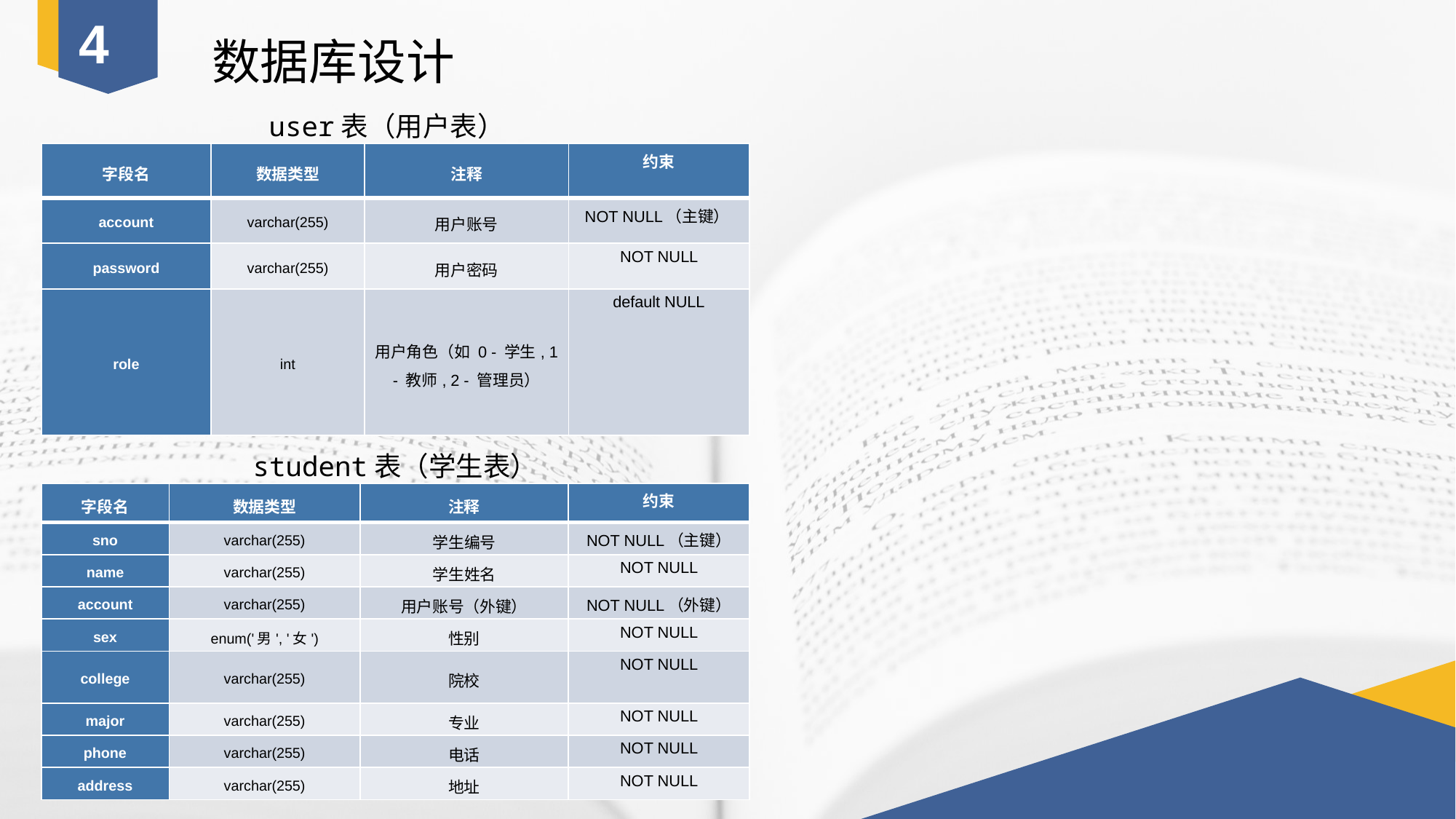

4
数据库设计
user表（用户表）
| 字段名 | 数据类型 | 注释 | 约束 |
| --- | --- | --- | --- |
| account | varchar(255) | 用户账号 | NOT NULL（主键） |
| password | varchar(255) | 用户密码 | NOT NULL |
| role | int | 用户角色（如 0 - 学生, 1 - 教师, 2 - 管理员） | default NULL |
student表（学生表）
| 字段名 | 数据类型 | 注释 | 约束 |
| --- | --- | --- | --- |
| sno | varchar(255) | 学生编号 | NOT NULL（主键） |
| name | varchar(255) | 学生姓名 | NOT NULL |
| account | varchar(255) | 用户账号（外键） | NOT NULL（外键） |
| sex | enum('男', '女') | 性别 | NOT NULL |
| college | varchar(255) | 院校 | NOT NULL |
| major | varchar(255) | 专业 | NOT NULL |
| phone | varchar(255) | 电话 | NOT NULL |
| address | varchar(255) | 地址 | NOT NULL |